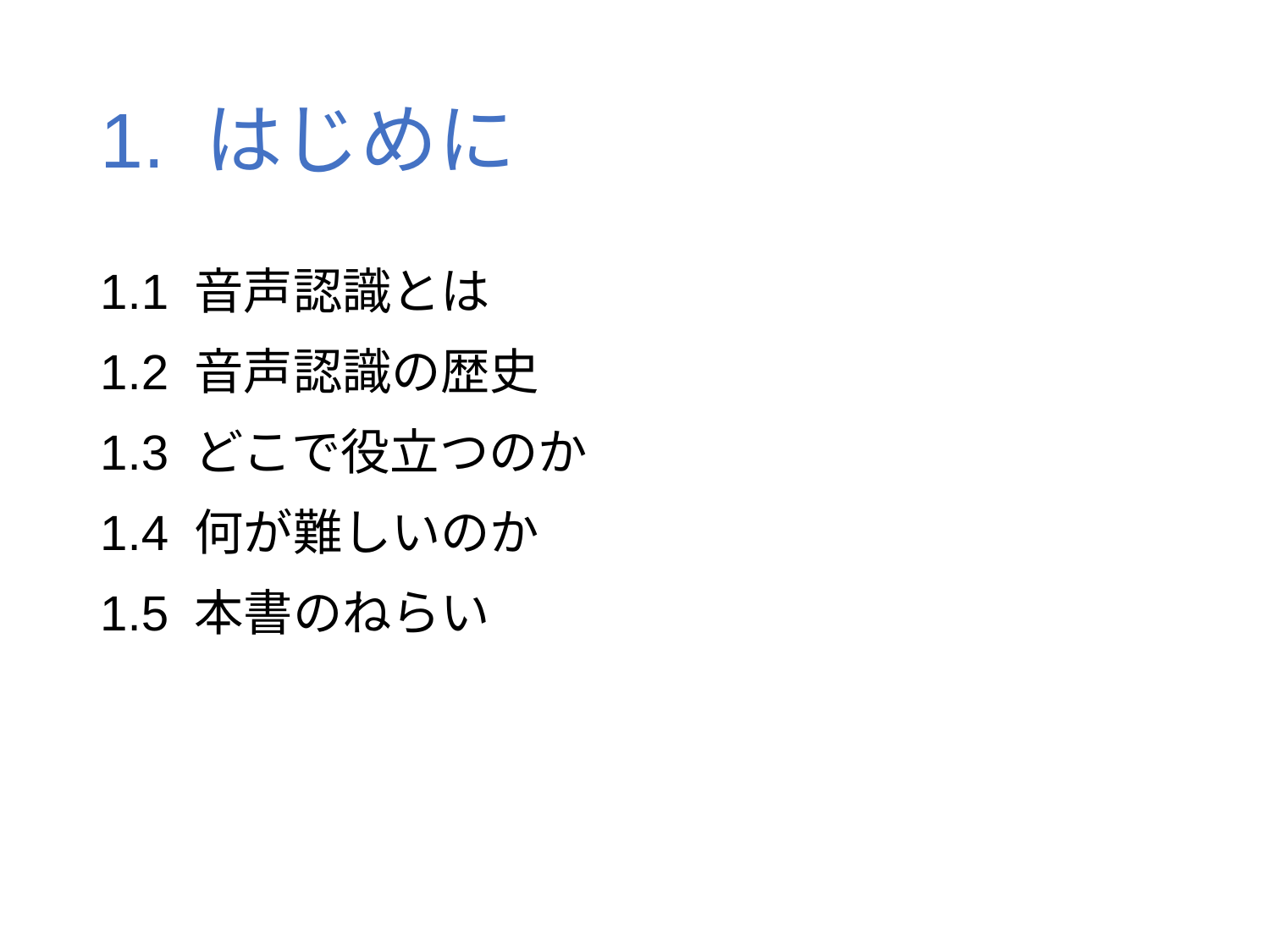

# 1. はじめに
1.1 音声認識とは
1.2 音声認識の歴史
1.3 どこで役立つのか
1.4 何が難しいのか
1.5 本書のねらい